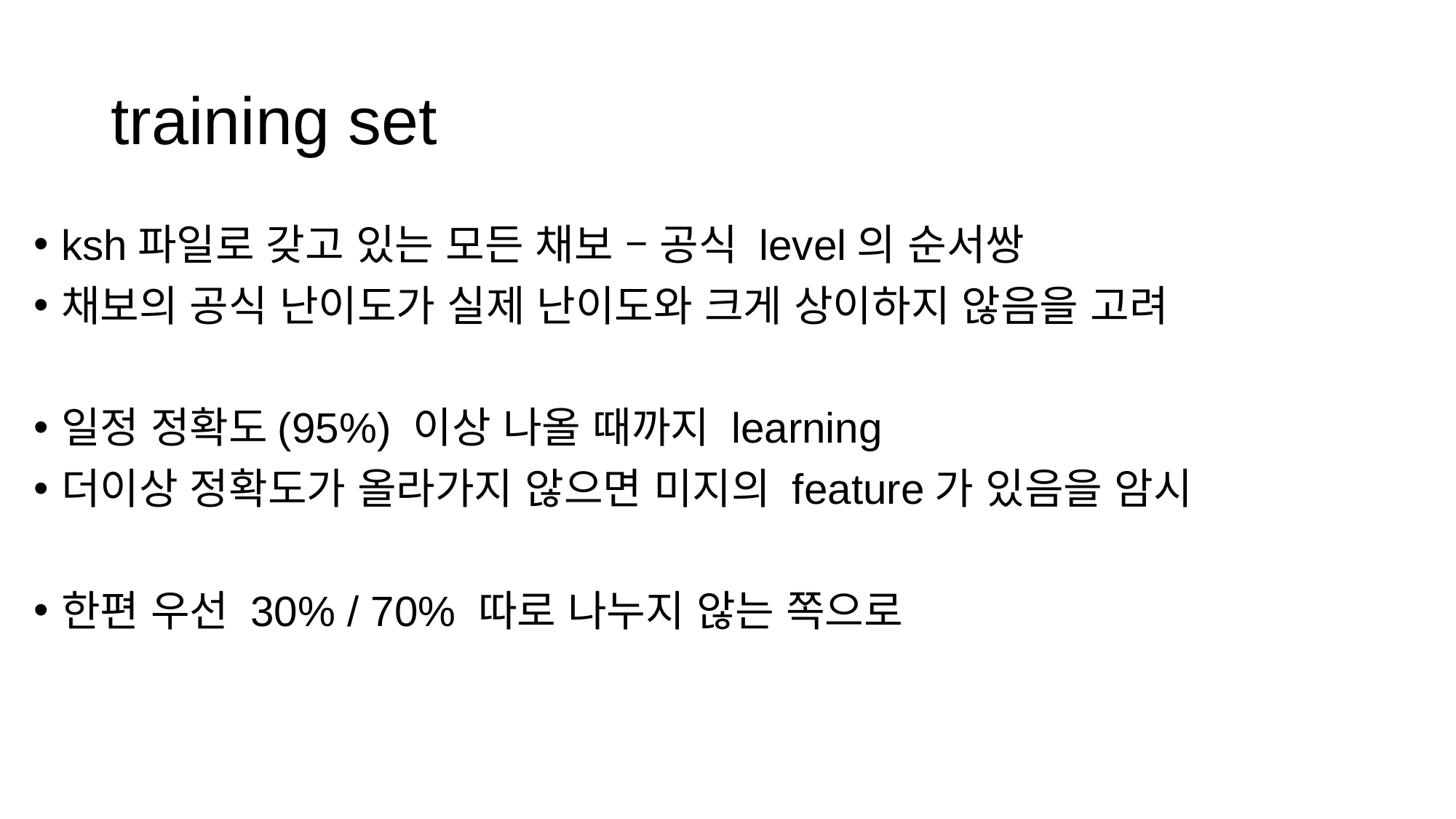

# training set
ksh파일로 갖고 있는 모든 채보 – 공식 level의 순서쌍
채보의 공식 난이도가 실제 난이도와 크게 상이하지 않음을 고려

일정 정확도(95%) 이상 나올 때까지 learning
더이상 정확도가 올라가지 않으면 미지의 feature가 있음을 암시

한편 우선 30% / 70% 따로 나누지 않는 쪽으로